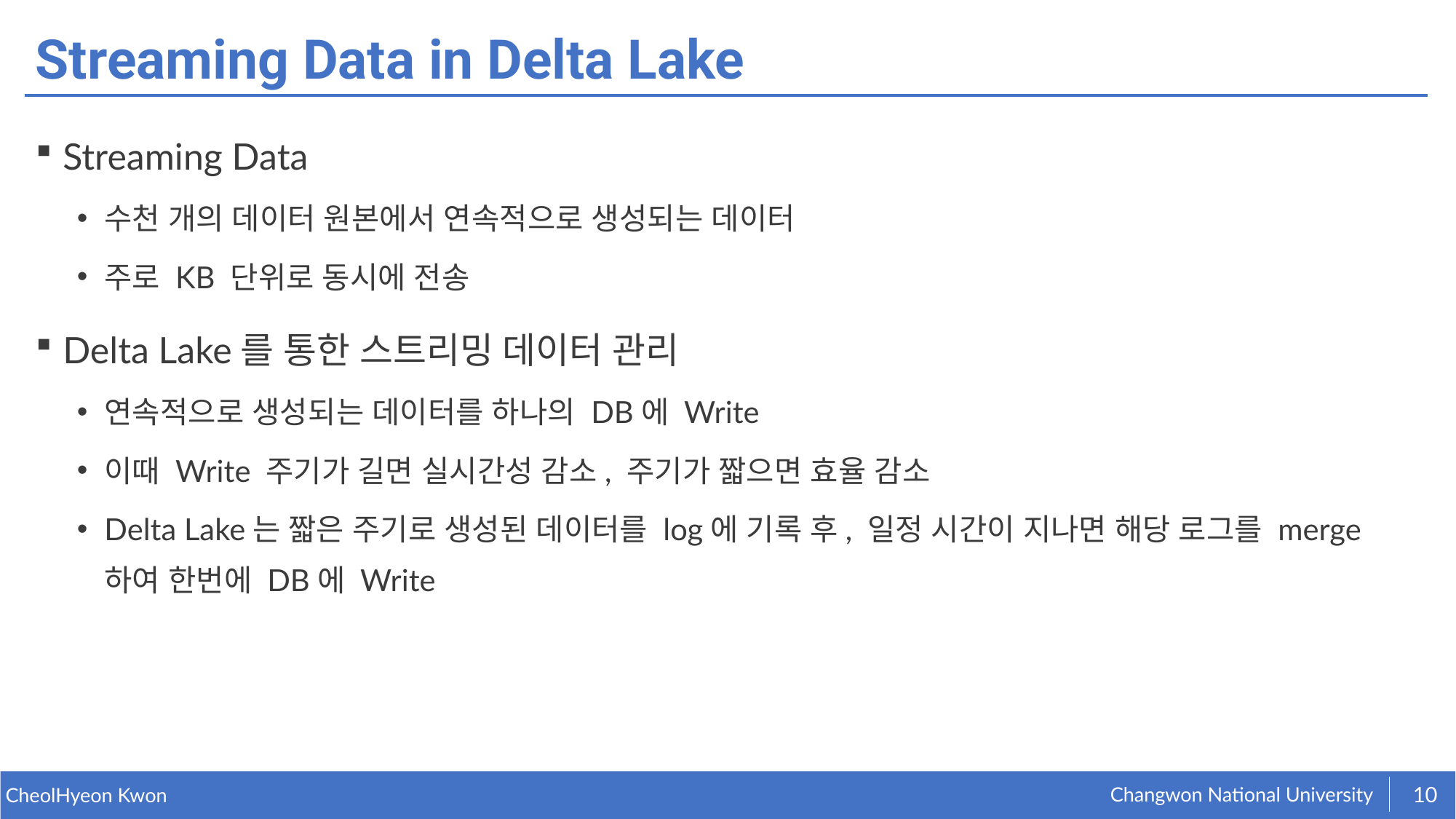

# Streaming Data in Delta Lake
Streaming Data
수천 개의 데이터 원본에서 연속적으로 생성되는 데이터
주로 KB 단위로 동시에 전송
Delta Lake를 통한 스트리밍 데이터 관리
연속적으로 생성되는 데이터를 하나의 DB에 Write
이때 Write 주기가 길면 실시간성 감소, 주기가 짧으면 효율 감소
Delta Lake는 짧은 주기로 생성된 데이터를 log에 기록 후, 일정 시간이 지나면 해당 로그를 merge 하여 한번에 DB에 Write

10